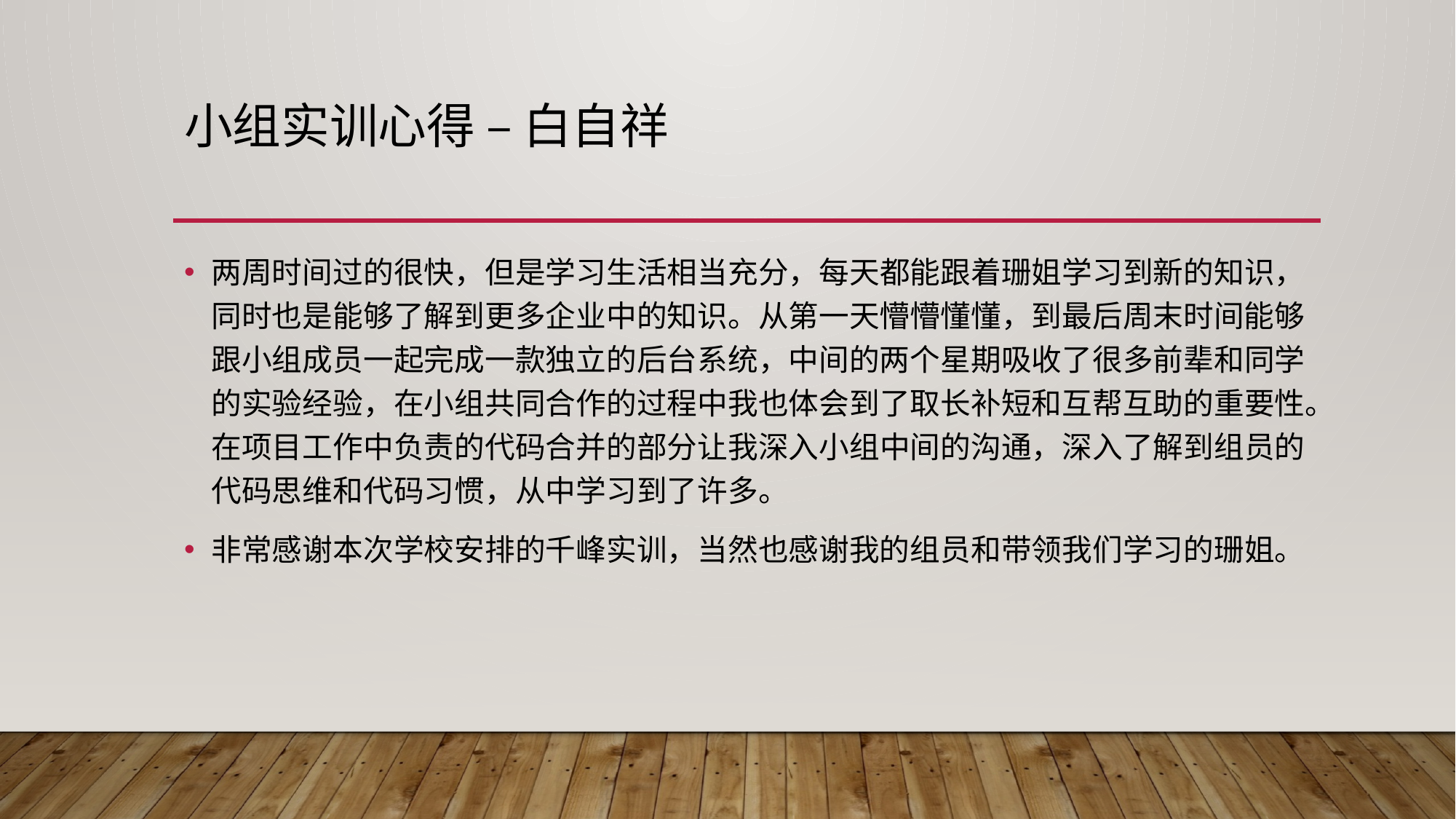

# 小组实训心得 – 白自祥
两周时间过的很快，但是学习生活相当充分，每天都能跟着珊姐学习到新的知识，同时也是能够了解到更多企业中的知识。从第一天懵懵懂懂，到最后周末时间能够跟小组成员一起完成一款独立的后台系统，中间的两个星期吸收了很多前辈和同学的实验经验，在小组共同合作的过程中我也体会到了取长补短和互帮互助的重要性。在项目工作中负责的代码合并的部分让我深入小组中间的沟通，深入了解到组员的代码思维和代码习惯，从中学习到了许多。
非常感谢本次学校安排的千峰实训，当然也感谢我的组员和带领我们学习的珊姐。